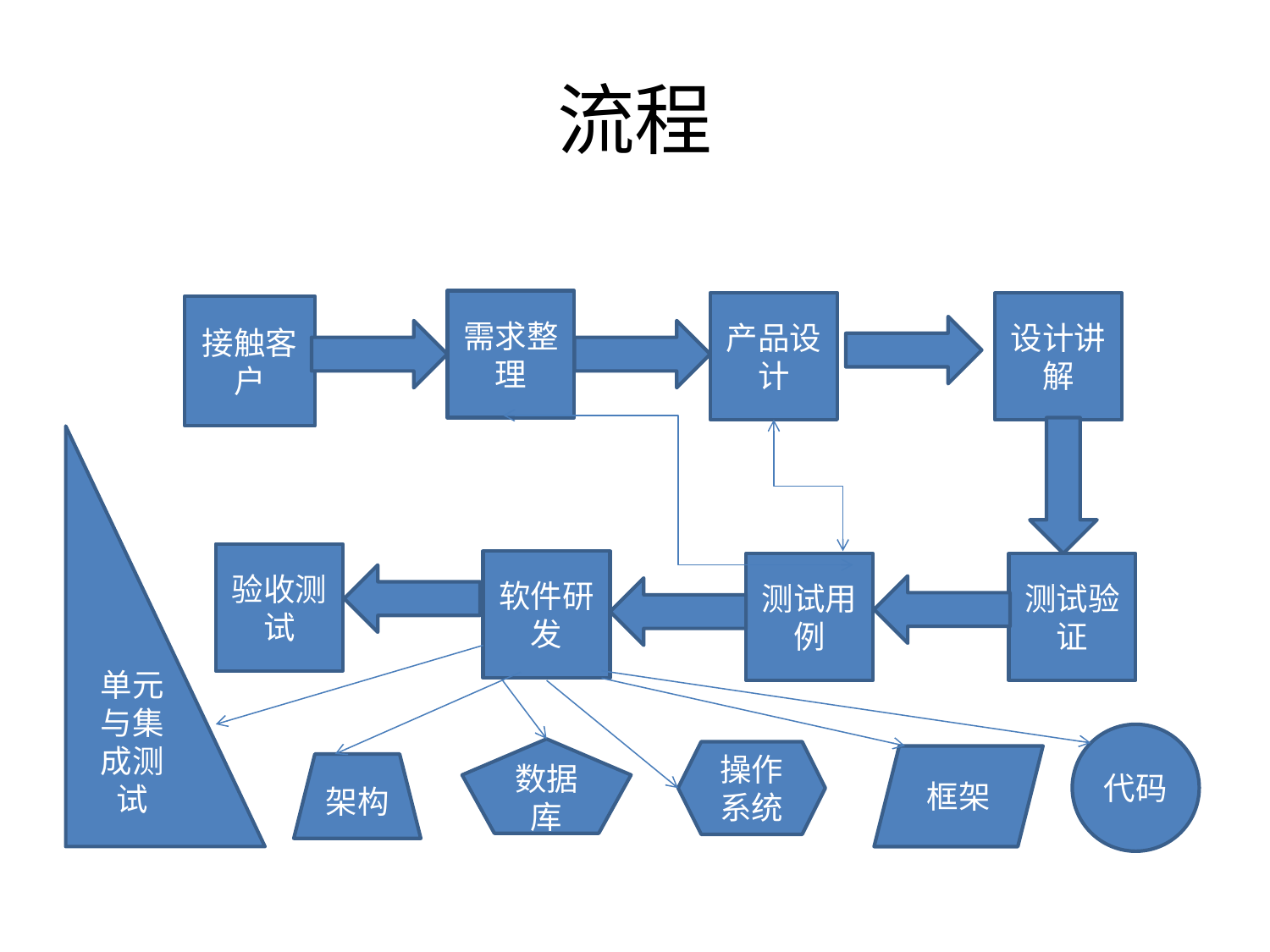

# 流程

需求整理
产品设计
设计讲解
接触客户

单元与集成测试
验收测试
软件研发
测试用例
测试验证

代码
数据库
操作系统
框架
架构